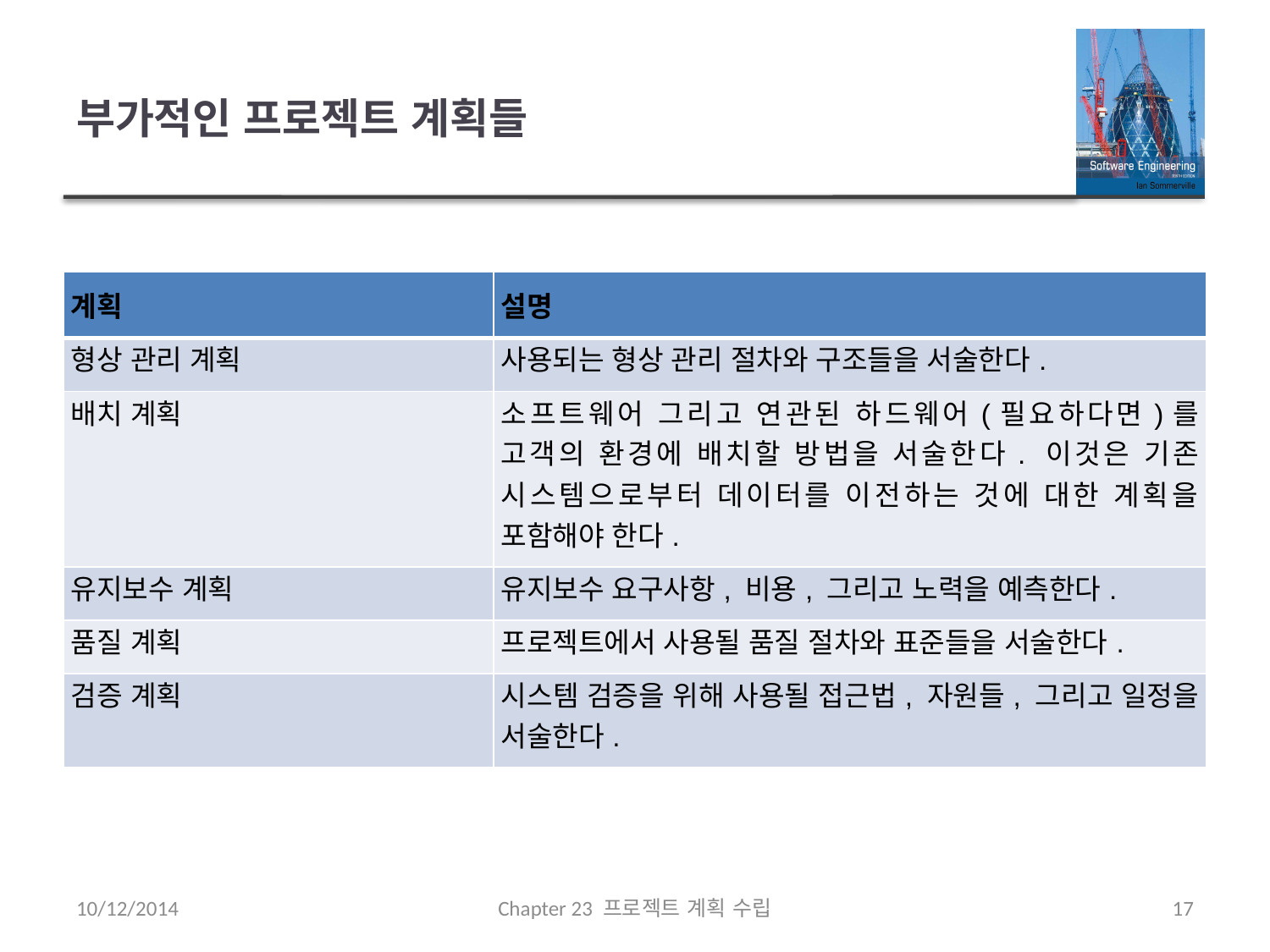

# 부가적인 프로젝트 계획들
| 계획 | 설명 |
| --- | --- |
| 형상 관리 계획 | 사용되는 형상 관리 절차와 구조들을 서술한다. |
| 배치 계획 | 소프트웨어 그리고 연관된 하드웨어(필요하다면)를 고객의 환경에 배치할 방법을 서술한다. 이것은 기존 시스템으로부터 데이터를 이전하는 것에 대한 계획을 포함해야 한다. |
| 유지보수 계획 | 유지보수 요구사항, 비용, 그리고 노력을 예측한다. |
| 품질 계획 | 프로젝트에서 사용될 품질 절차와 표준들을 서술한다. |
| 검증 계획 | 시스템 검증을 위해 사용될 접근법, 자원들, 그리고 일정을 서술한다. |
10/12/2014
Chapter 23 프로젝트 계획 수립
17